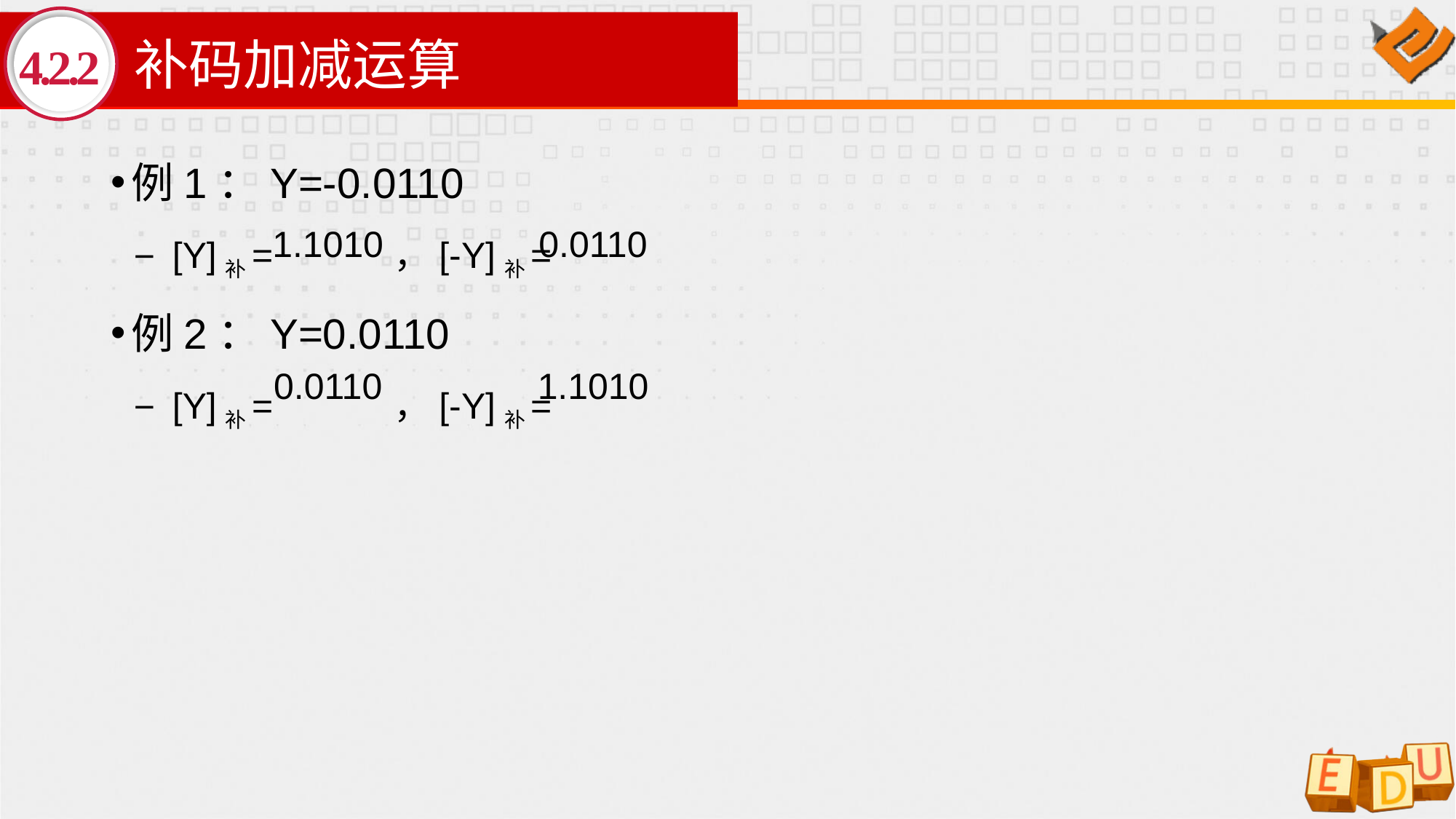

# 补码加减运算
4.2.2
例1：Y=-0.0110
[Y]补=           ，[-Y]补=
例2：Y=0.0110
[Y]补=           ，[-Y]补=
1.1010
0.0110
1.1010
0.0110